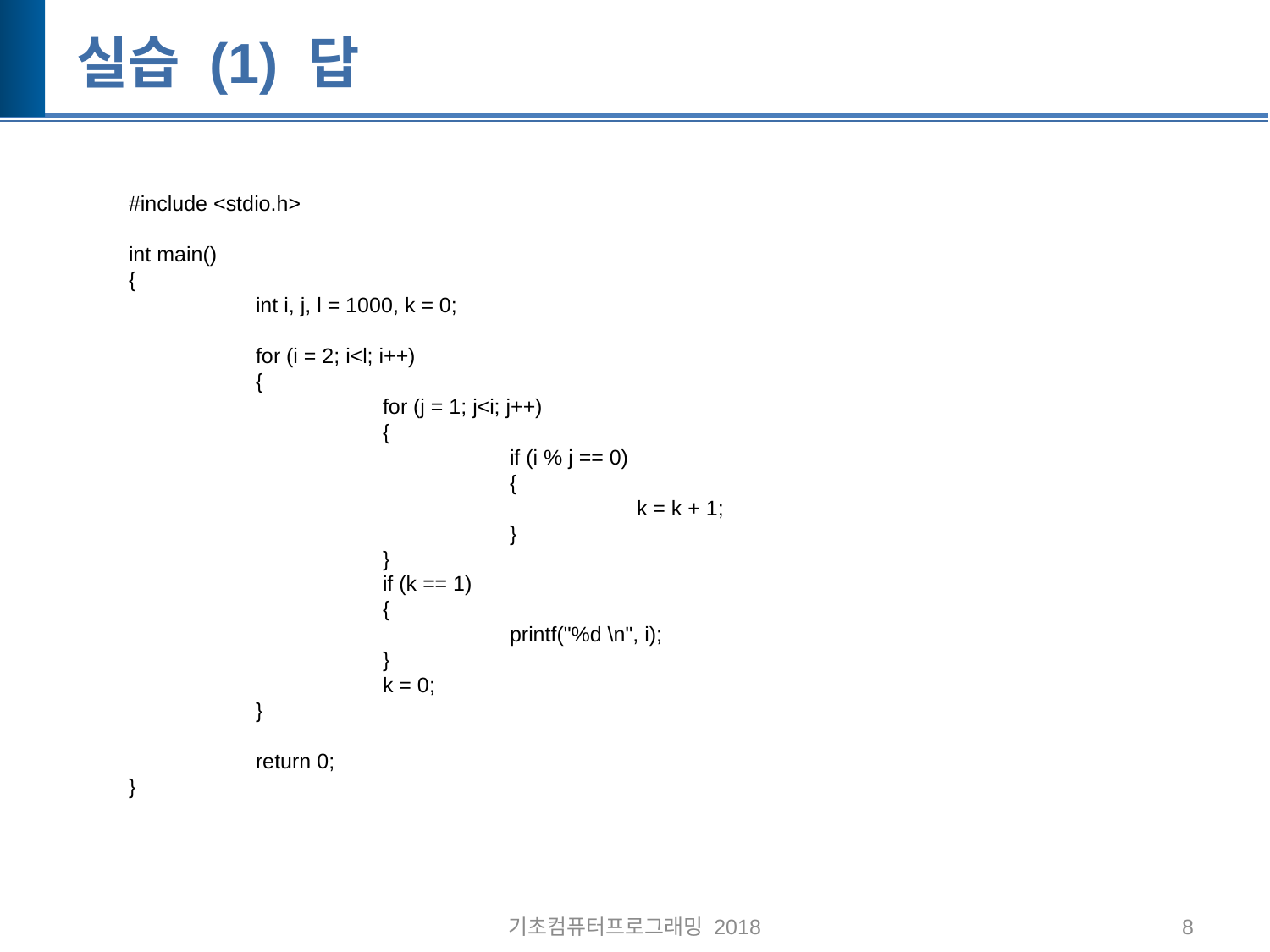

# 실습 (1) 답
#include <stdio.h>

int main()
{
	int i, j, l = 1000, k = 0;

	for (i = 2; i<l; i++)
	{
		for (j = 1; j<i; j++)
		{
			if (i % j == 0)
			{
				k = k + 1;
			}
		}
		if (k == 1)
		{
			printf("%d \n", i);
		}
		k = 0;
	}

	return 0;
}
기초컴퓨터프로그래밍 2018
8